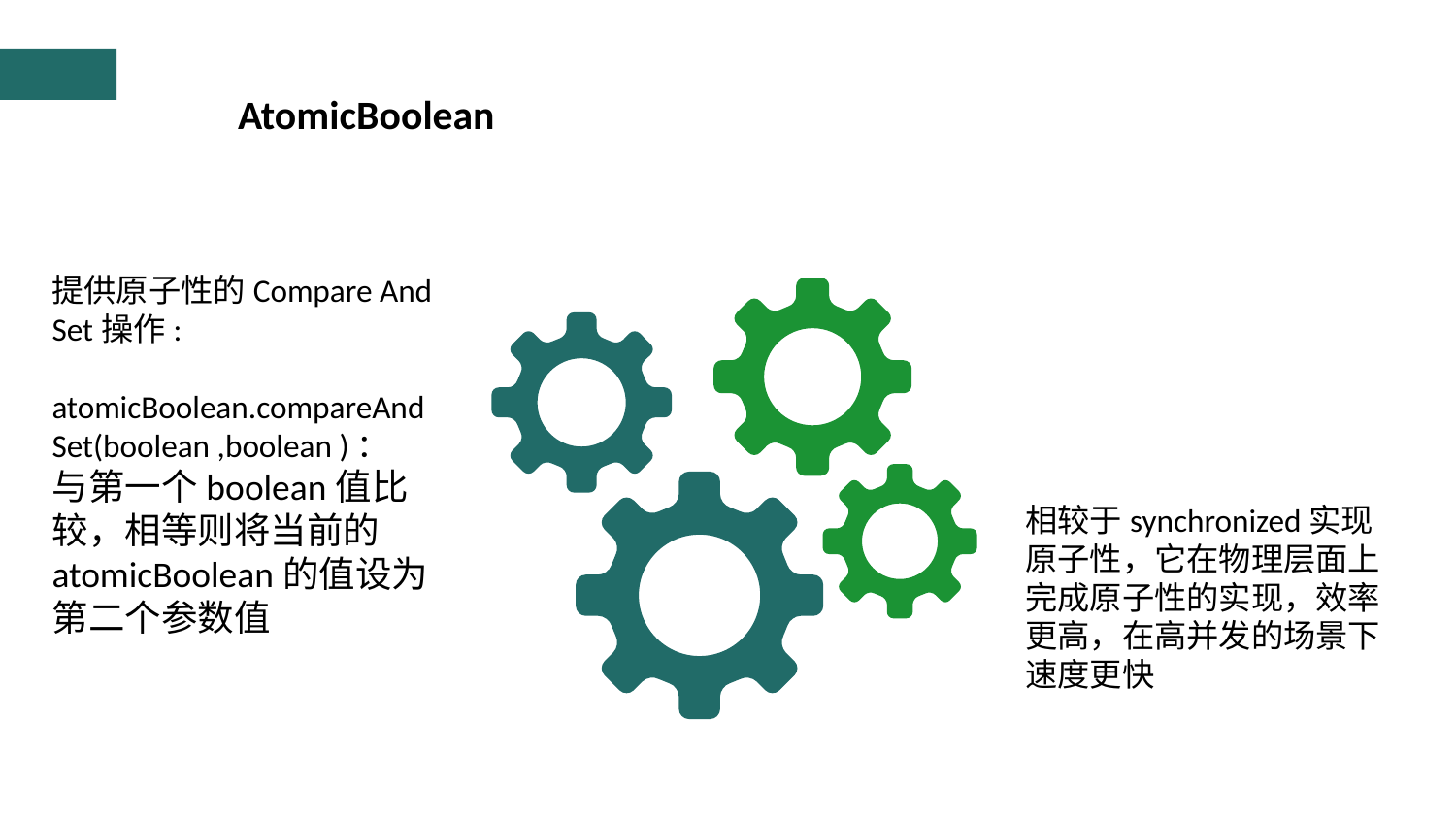

AtomicBoolean
提供原子性的Compare And Set操作:

atomicBoolean.compareAndSet(boolean ,boolean )：
与第一个boolean值比较，相等则将当前的atomicBoolean的值设为第二个参数值

相较于synchronized实现原子性，它在物理层面上完成原子性的实现，效率更高，在高并发的场景下速度更快